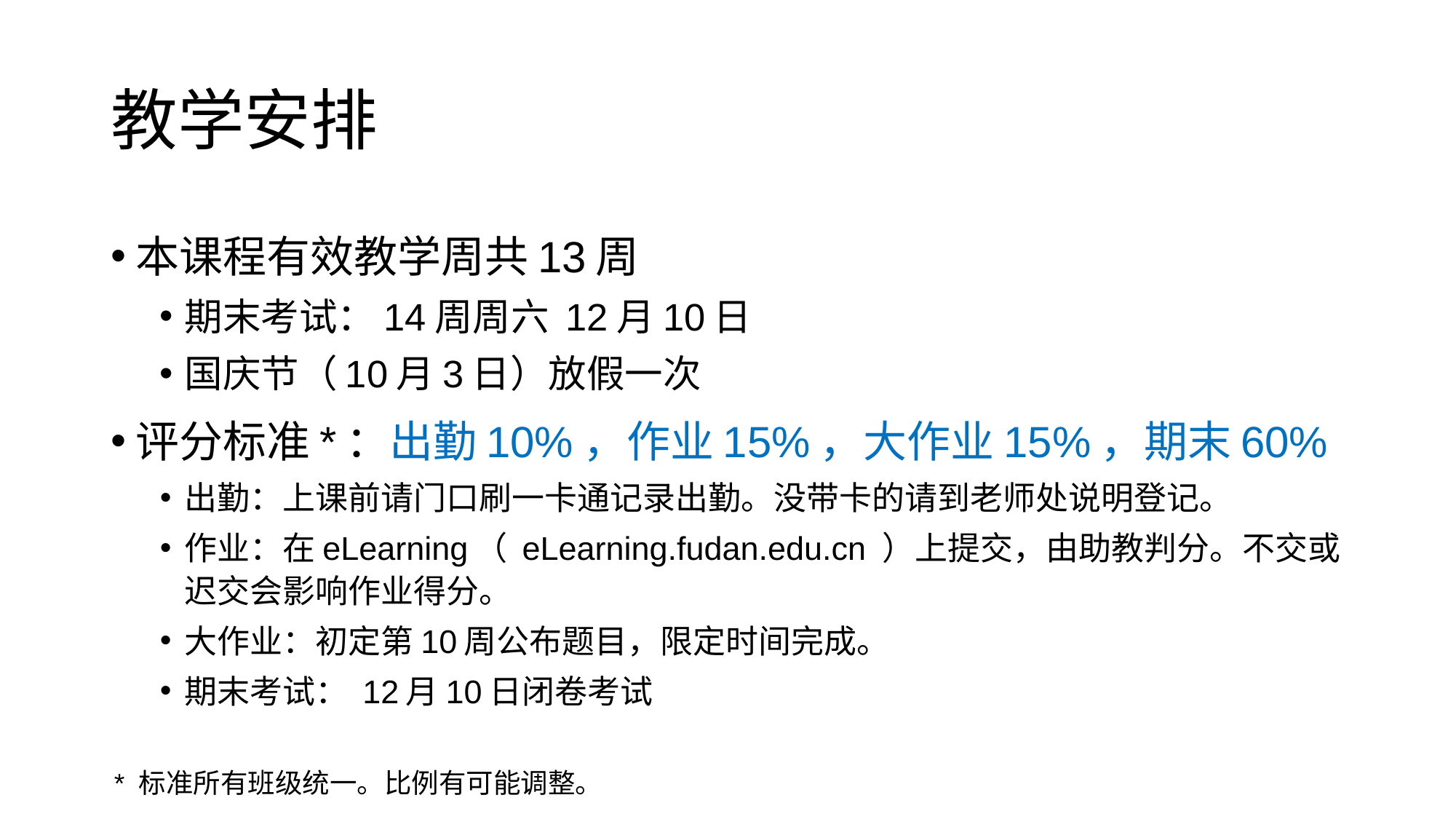

# 教学安排
本课程有效教学周共13周
期末考试：14周周六 12月10日
国庆节（10月3日）放假一次
评分标准*：出勤10%，作业15%，大作业15%，期末60%
出勤：上课前请门口刷一卡通记录出勤。没带卡的请到老师处说明登记。
作业：在eLearning（ eLearning.fudan.edu.cn ）上提交，由助教判分。不交或迟交会影响作业得分。
大作业：初定第10周公布题目，限定时间完成。
期末考试： 12月10日闭卷考试
* 标准所有班级统一。比例有可能调整。